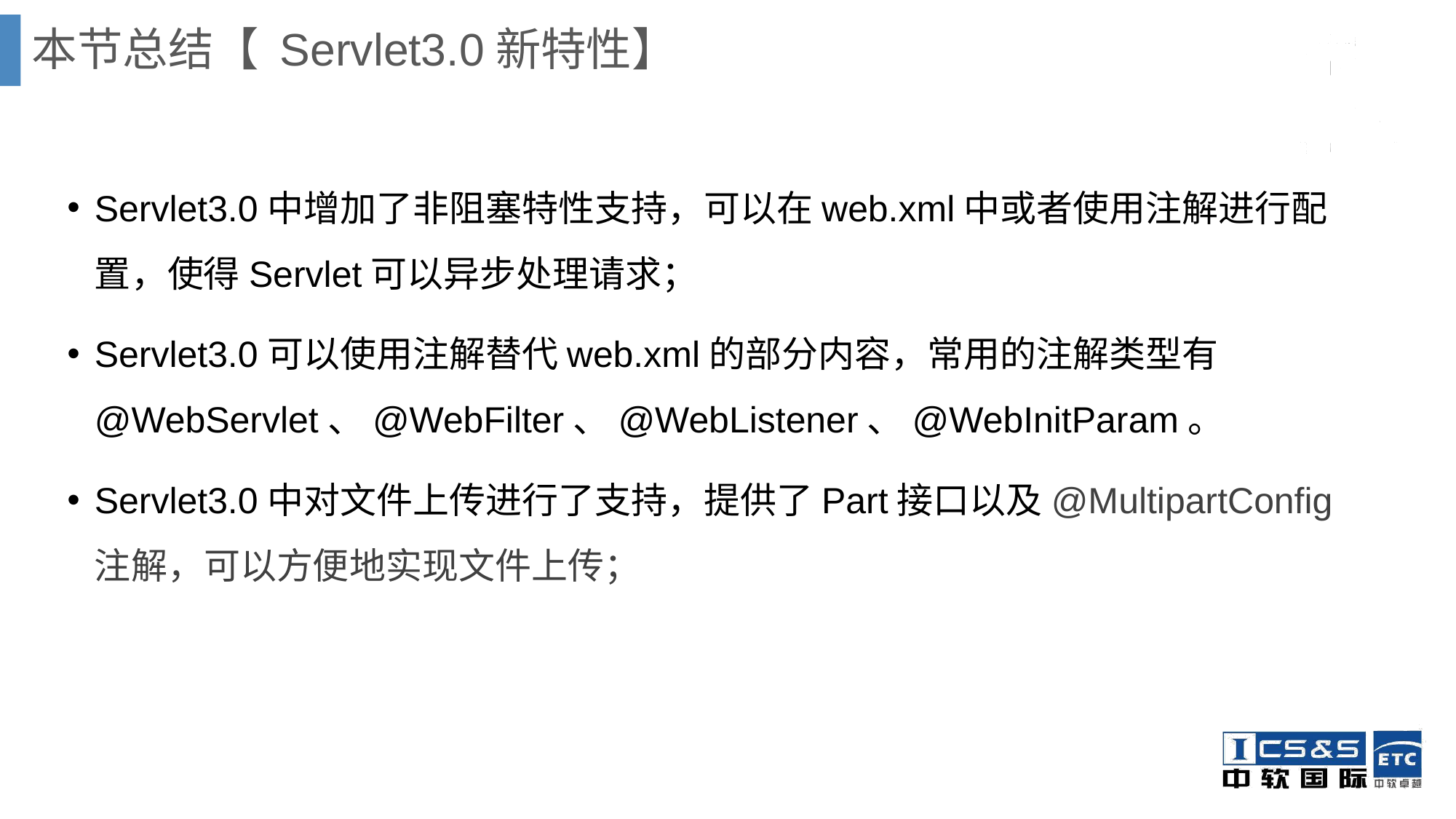

# 本节总结【 Servlet3.0新特性】
Servlet3.0中增加了非阻塞特性支持，可以在web.xml中或者使用注解进行配置，使得Servlet可以异步处理请求；
Servlet3.0可以使用注解替代web.xml的部分内容，常用的注解类型有@WebServlet、@WebFilter、@WebListener、@WebInitParam。
Servlet3.0中对文件上传进行了支持，提供了Part接口以及@MultipartConfig注解，可以方便地实现文件上传；